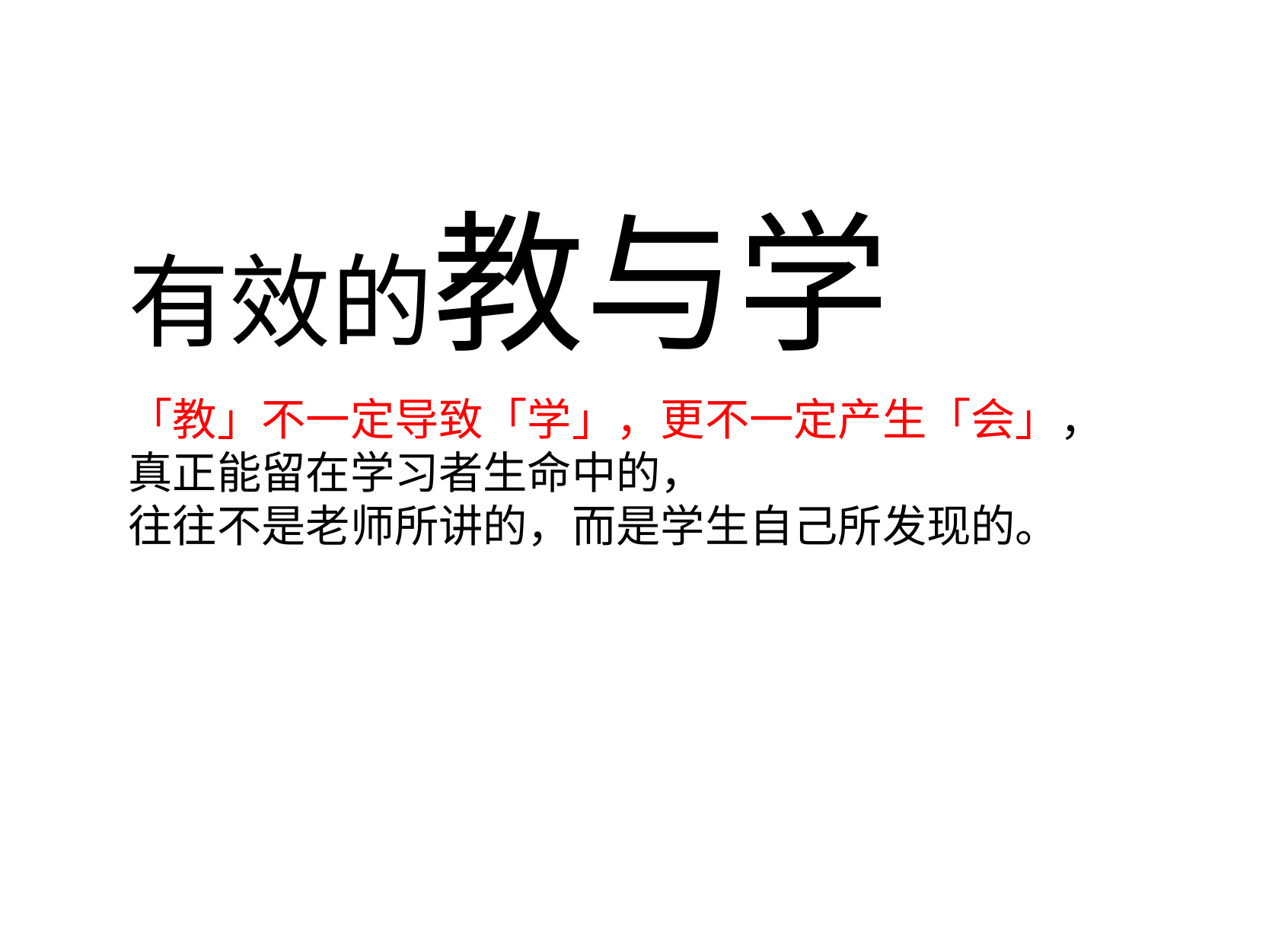

# 有效的教与学
「教」不一定导致「学」，更不一定产生「会」，
真正能留在学习者生命中的，
往往不是老师所讲的，而是学生自己所发现的。